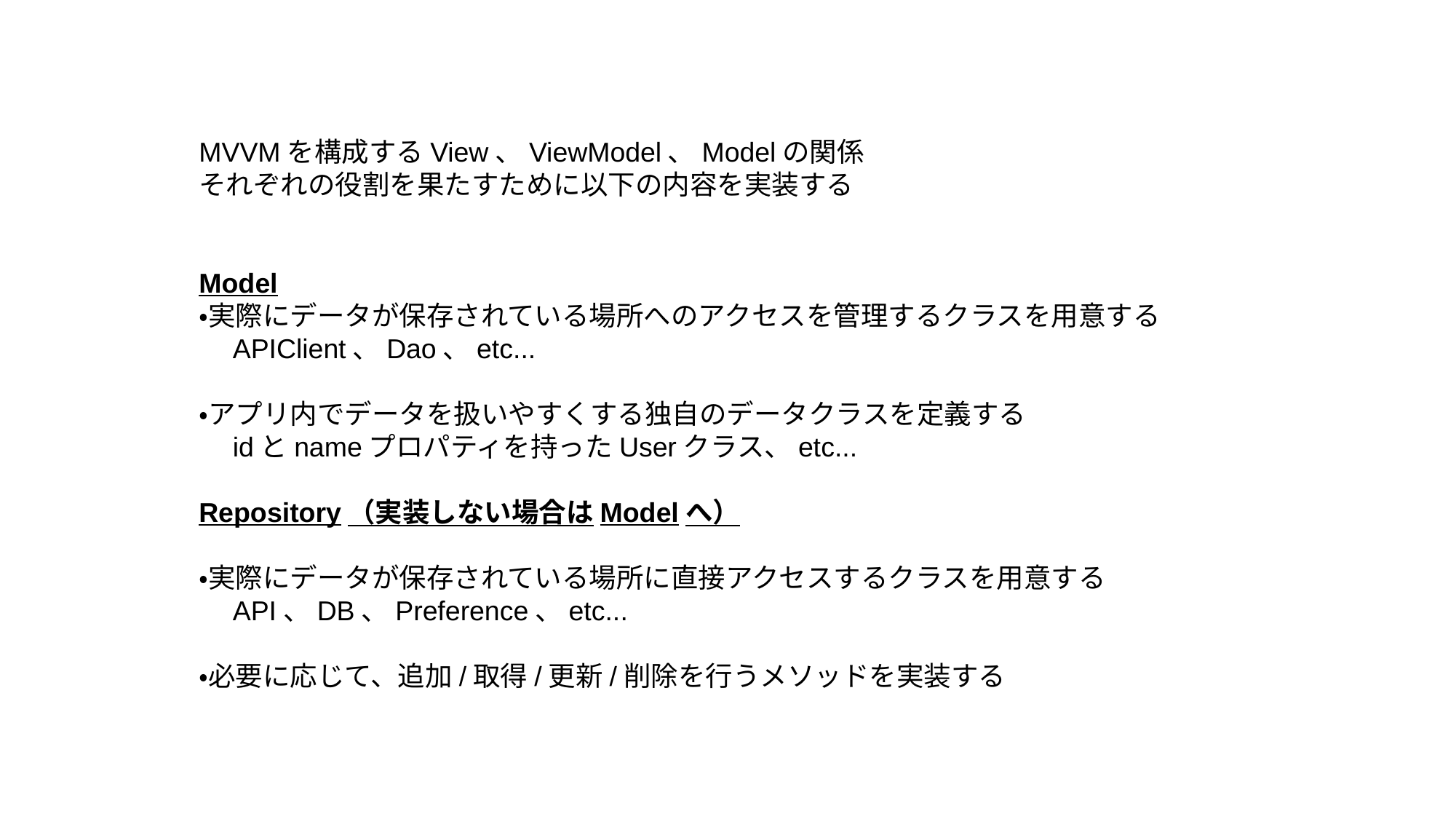

MVVMを構成するView、ViewModel、Modelの関係
それぞれの役割を果たすために以下の内容を実装する

Model
・実際にデータが保存されている場所へのアクセスを管理するクラスを用意する
　APIClient、Dao、etc...

・アプリ内でデータを扱いやすくする独自のデータクラスを定義する
　idとnameプロパティを持ったUserクラス、etc...

Repository（実装しない場合はModelへ）

・実際にデータが保存されている場所に直接アクセスするクラスを用意する
　API、DB、Preference、etc...

・必要に応じて、追加/取得/更新/削除を行うメソッドを実装する